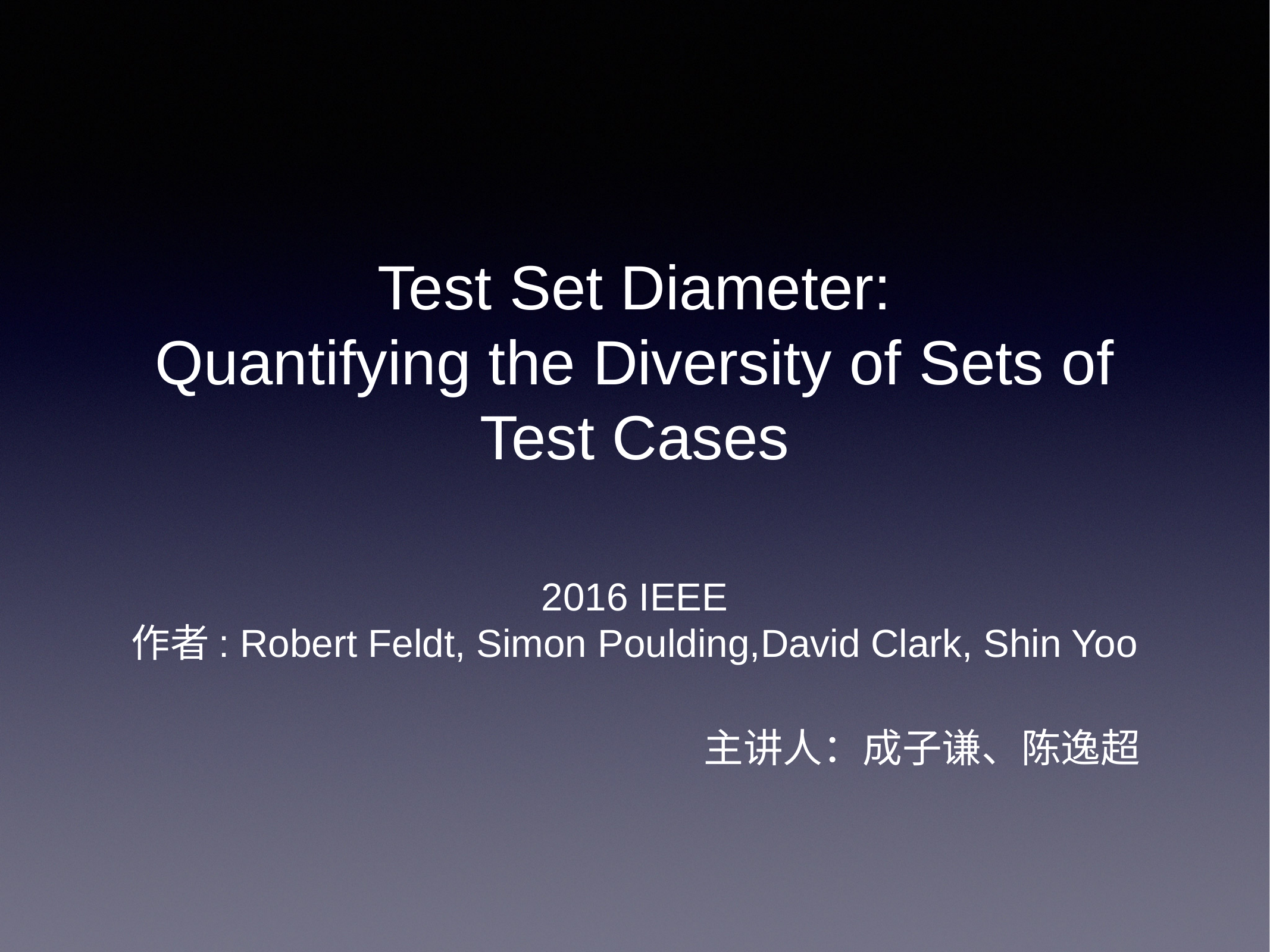

# Test Set Diameter: Quantifying the Diversity of Sets of Test Cases

2016 IEEE
作者: Robert Feldt, Simon Poulding,David Clark, Shin Yoo
主讲人：成子谦、陈逸超